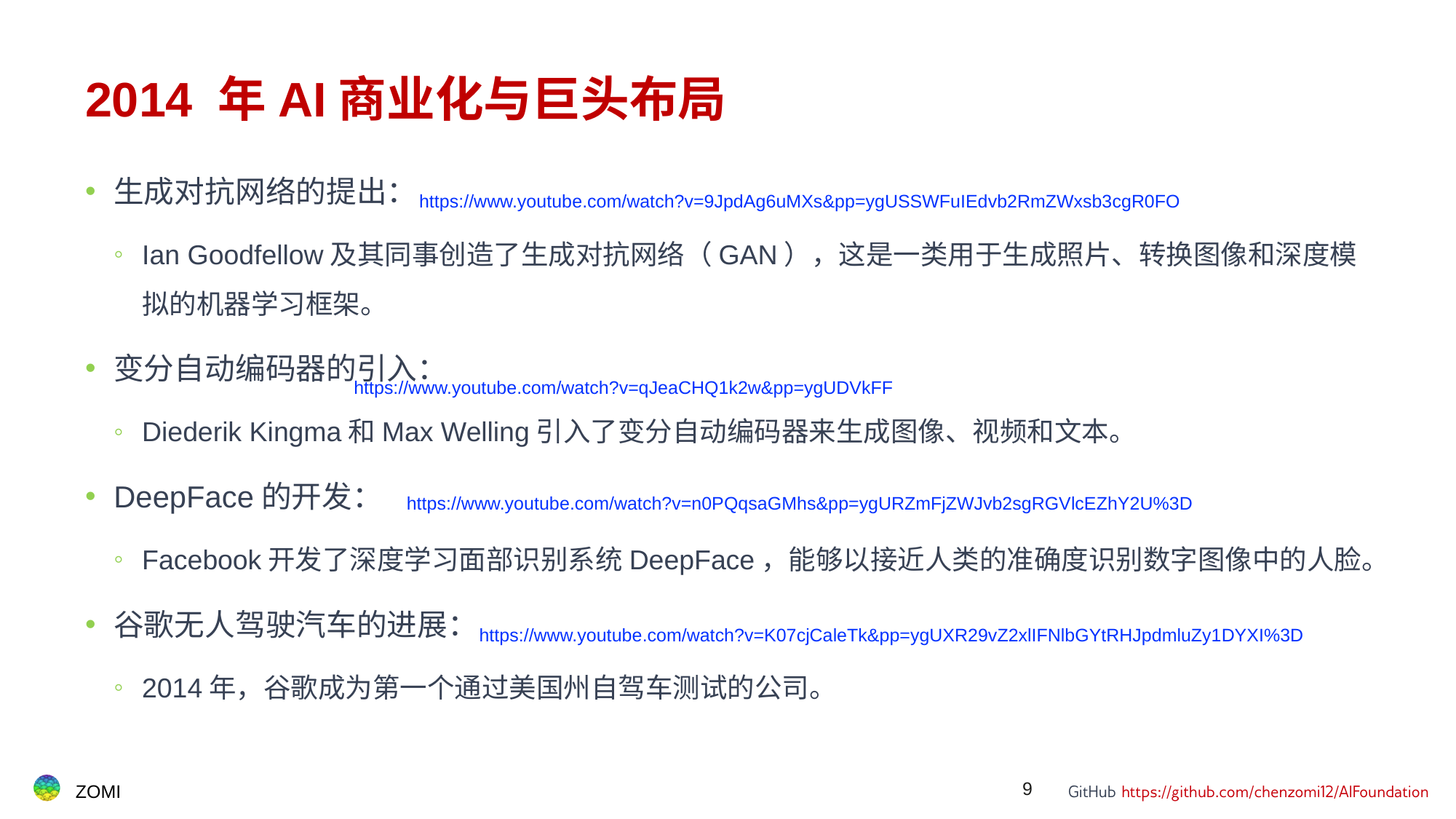

# 2014 年AI商业化与巨头布局
生成对抗网络的提出：
Ian Goodfellow及其同事创造了生成对抗网络（GAN），这是一类用于生成照片、转换图像和深度模拟的机器学习框架。
变分自动编码器的引入：
Diederik Kingma和Max Welling引入了变分自动编码器来生成图像、视频和文本。
DeepFace的开发：
Facebook开发了深度学习面部识别系统DeepFace，能够以接近人类的准确度识别数字图像中的人脸。
谷歌无人驾驶汽车的进展：
2014年，谷歌成为第一个通过美国州自驾车测试的公司。
https://www.youtube.com/watch?v=9JpdAg6uMXs&pp=ygUSSWFuIEdvb2RmZWxsb3cgR0FO
https://www.youtube.com/watch?v=qJeaCHQ1k2w&pp=ygUDVkFF
https://www.youtube.com/watch?v=n0PQqsaGMhs&pp=ygURZmFjZWJvb2sgRGVlcEZhY2U%3D
https://www.youtube.com/watch?v=K07cjCaleTk&pp=ygUXR29vZ2xlIFNlbGYtRHJpdmluZy1DYXI%3D